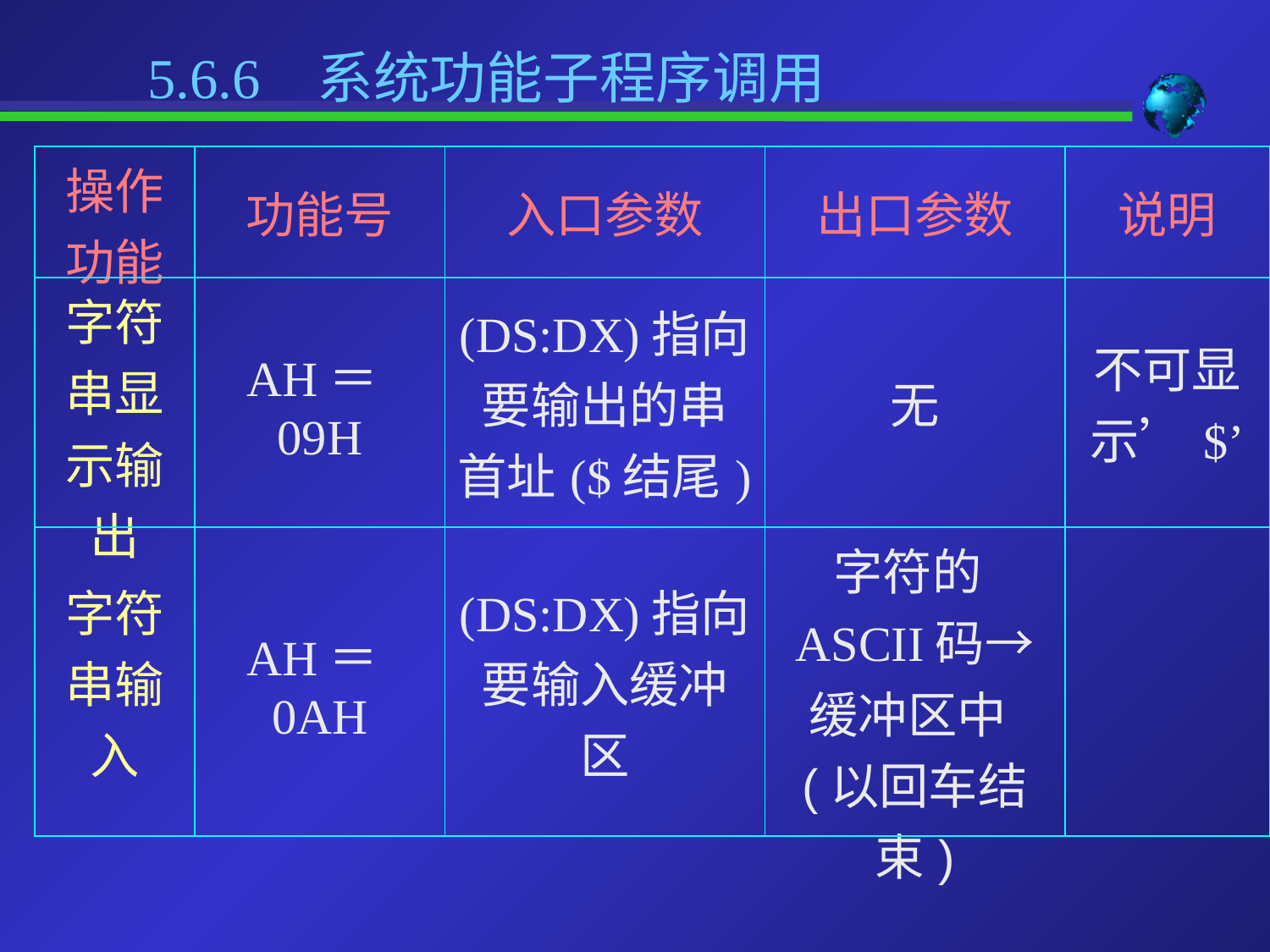

5.6.6   系统功能子程序调用
| 操作功能 | 功能号 | 入口参数 | 出口参数 | 说明 |
| --- | --- | --- | --- | --- |
| 字符串显示输出 | AH＝09H | (DS:DX)指向要输出的串首址($结尾) | 无 | 不可显示’$’ |
| 字符串输入 | AH＝0AH | (DS:DX)指向要输入缓冲区 | 字符的ASCII码→缓冲区中(以回车结束) |  |
67